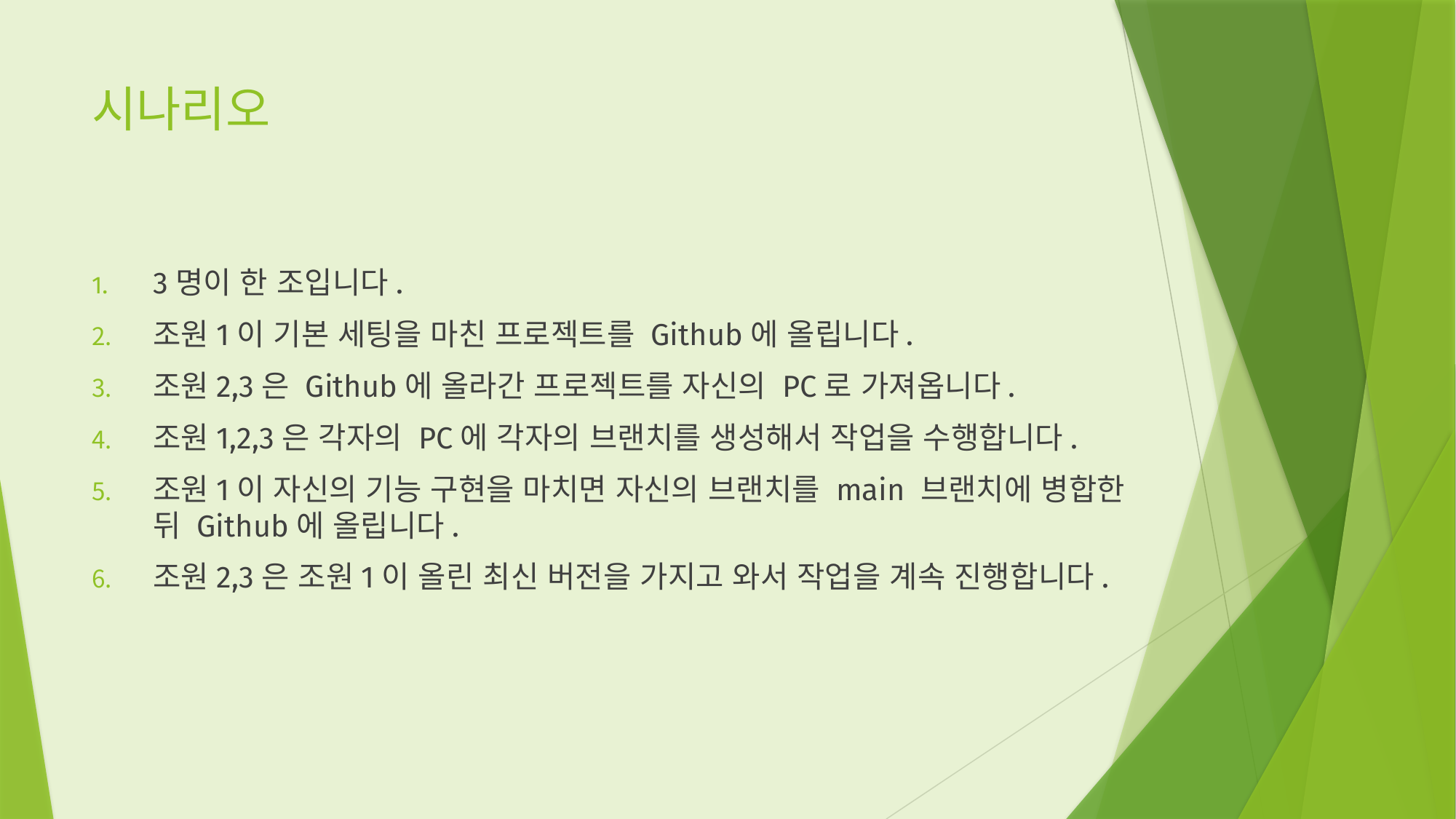

# 시나리오
3명이 한 조입니다.
조원1이 기본 세팅을 마친 프로젝트를 Github에 올립니다.
조원2,3은 Github에 올라간 프로젝트를 자신의 PC로 가져옵니다.
조원1,2,3은 각자의 PC에 각자의 브랜치를 생성해서 작업을 수행합니다.
조원1이 자신의 기능 구현을 마치면 자신의 브랜치를 main 브랜치에 병합한 뒤 Github에 올립니다.
조원2,3은 조원1이 올린 최신 버전을 가지고 와서 작업을 계속 진행합니다.